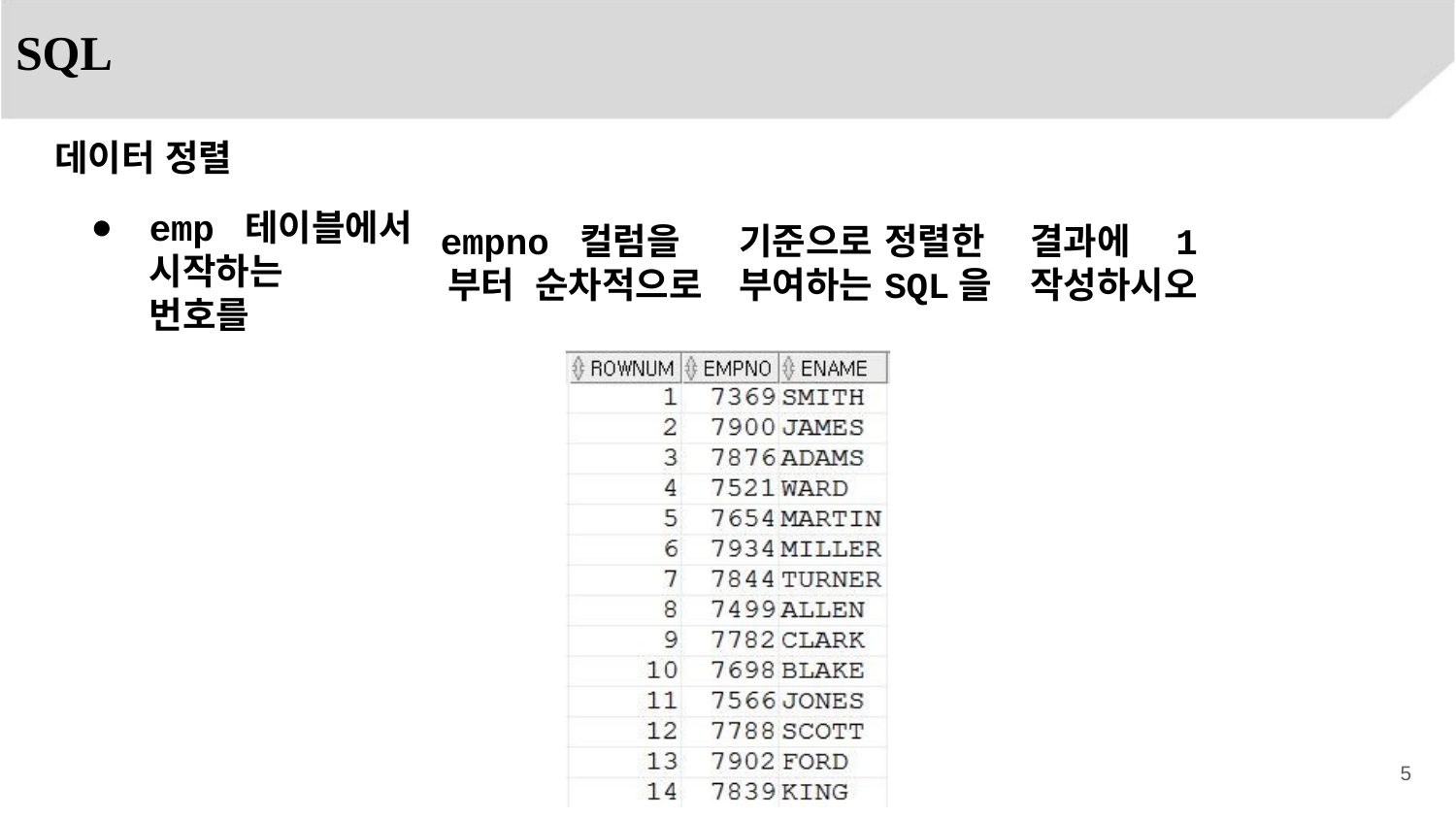

SQL
데이터 정렬

emp 테이블에서  시작하는	번호를
empno 컬럼을	기준으로	정렬한	결과에	1부터  순차적으로	부여하는	SQL을	작성하시오

5